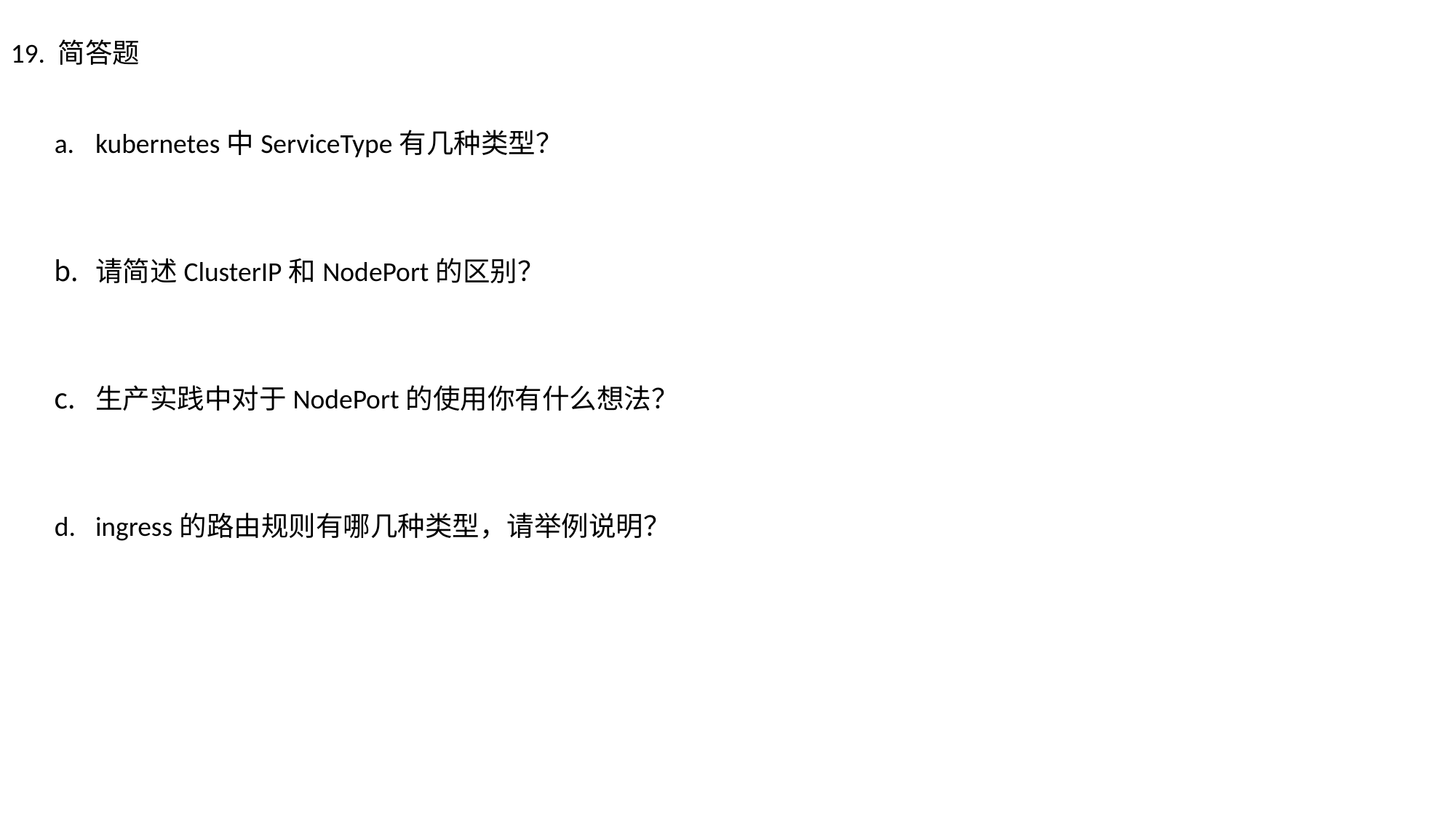

19. 简答题
kubernetes中ServiceType有几种类型？

请简述ClusterIP和NodePort的区别？

生产实践中对于NodePort的使用你有什么想法？

ingress的路由规则有哪几种类型，请举例说明？